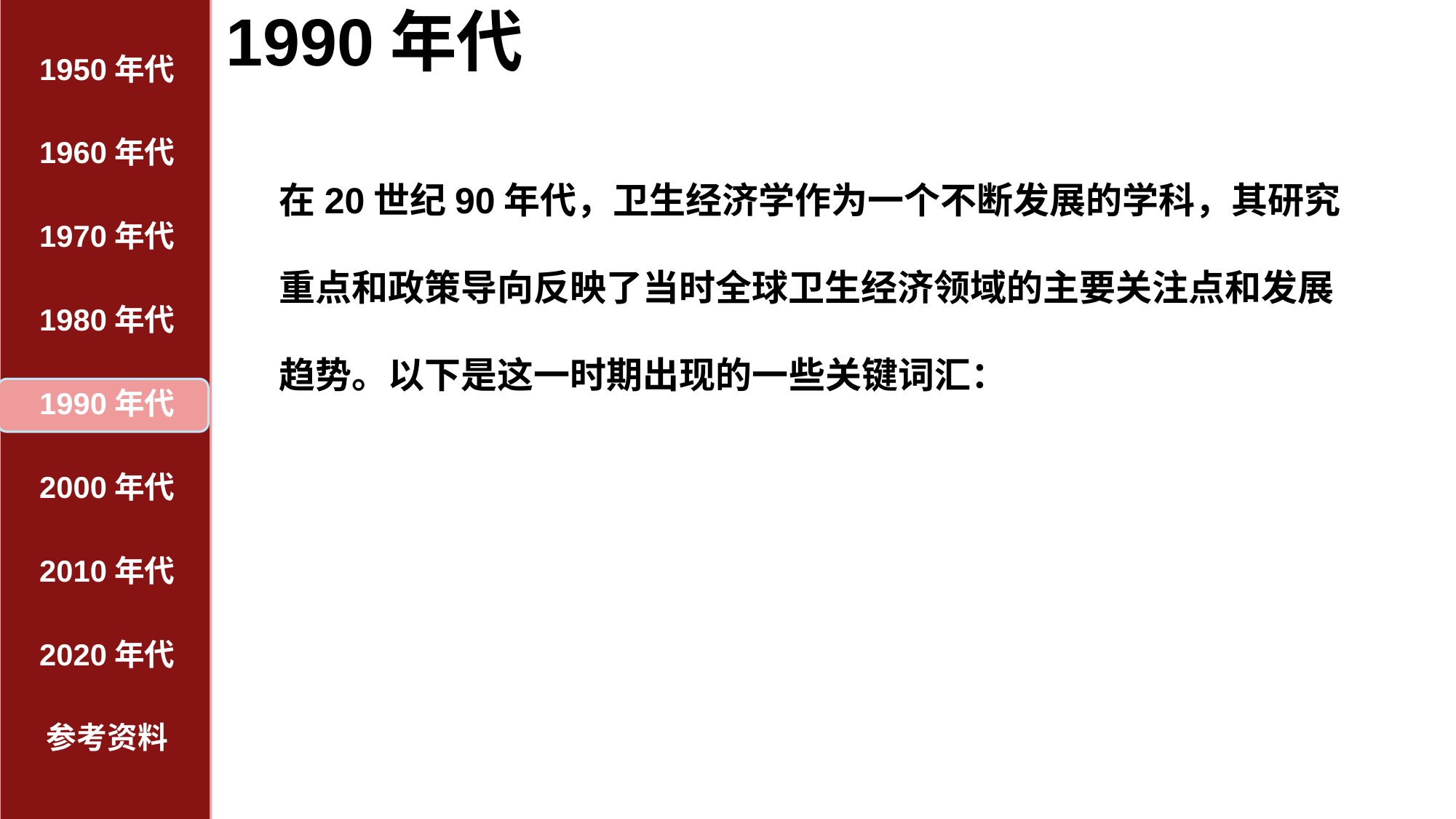

# 1990年代

1950年代
1960年代
在20世纪90年代，卫生经济学作为一个不断发展的学科，其研究重点和政策导向反映了当时全球卫生经济领域的主要关注点和发展趋势。以下是这一时期出现的一些关键词汇：
1970年代
1980年代

1990年代

2000年代
2010年代
2020年代
参考资料